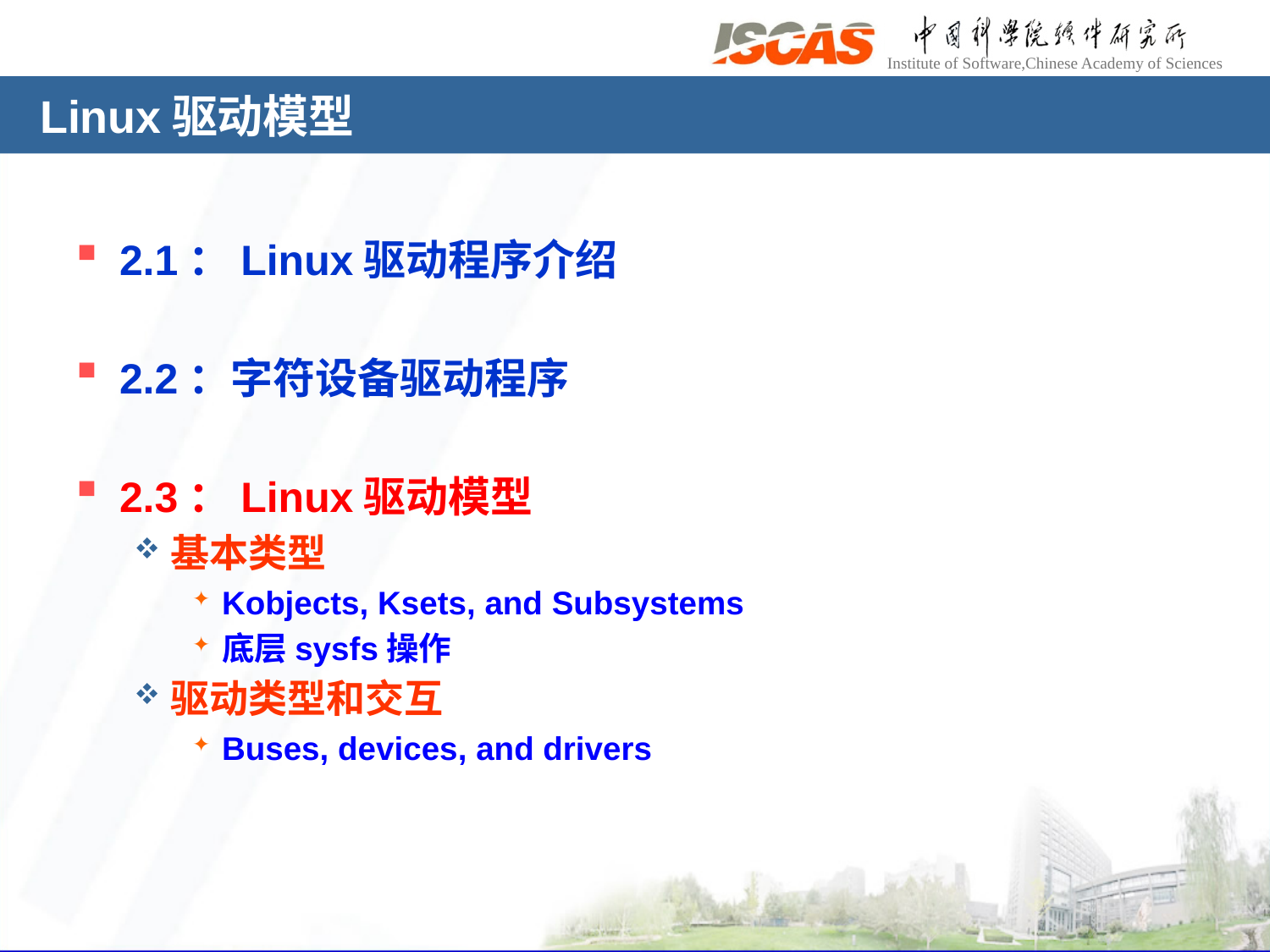

# Linux驱动模型
2.1：Linux驱动程序介绍

2.2：字符设备驱动程序

2.3：Linux驱动模型
基本类型
Kobjects, Ksets, and Subsystems
底层sysfs操作
驱动类型和交互
Buses, devices, and drivers